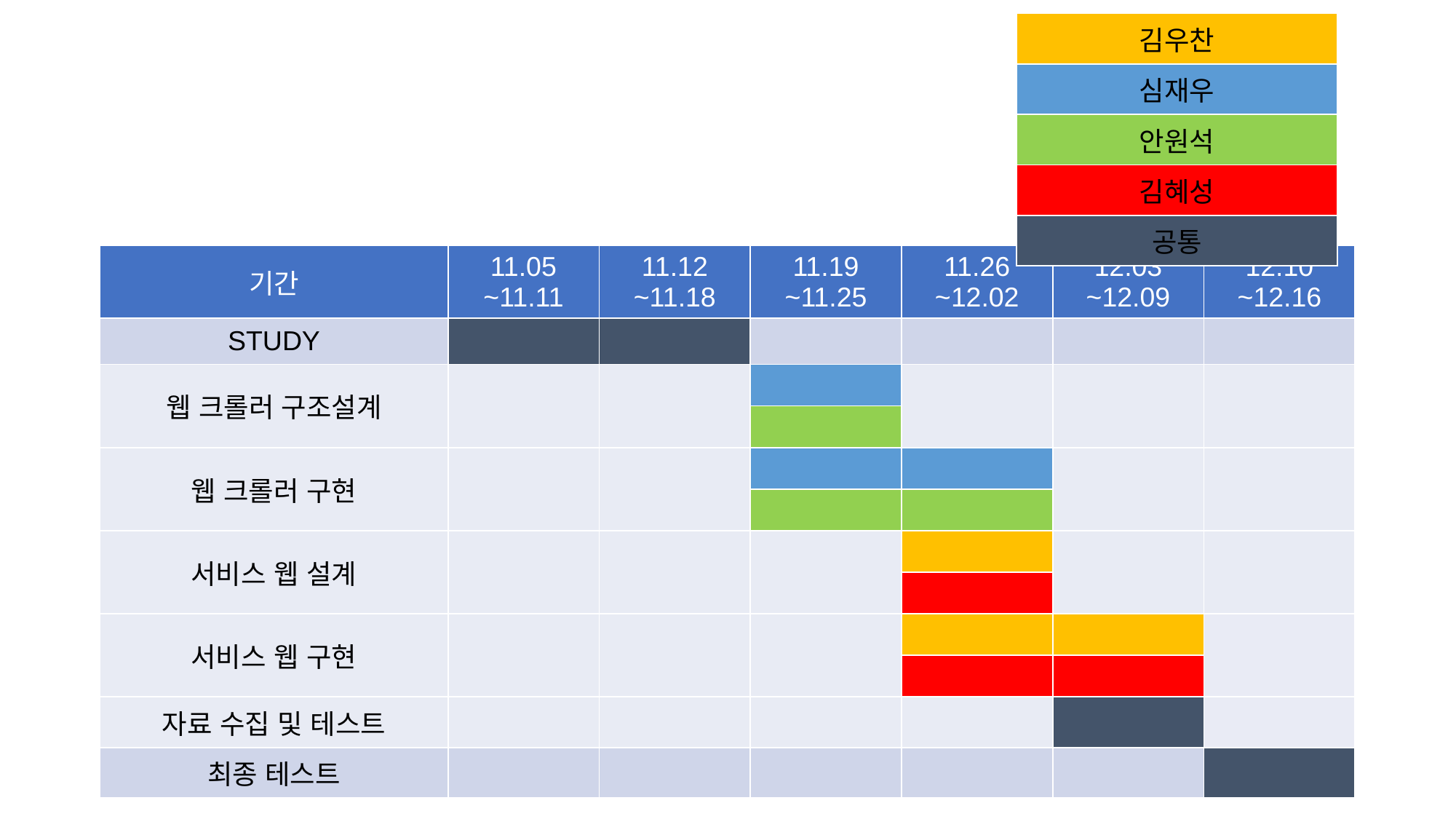

| 김우찬 |
| --- |
| 심재우 |
| 안원석 |
| 김혜성 |
| 공통 |
#
| 기간 | 11.05 ~11.11 | 11.12 ~11.18 | 11.19 ~11.25 | 11.26 ~12.02 | 12.03 ~12.09 | 12.10 ~12.16 |
| --- | --- | --- | --- | --- | --- | --- |
| STUDY |  |  |  |  |  |  |
| 웹 크롤러 구조설계 |  |  |  |  |  |  |
|  |  |  |  |  |  |  |
| 웹 크롤러 구현 |  |  |  |  |  |  |
|  |  |  |  |  |  |  |
| 서비스 웹 설계 |  |  |  |  |  |  |
|  |  |  |  |  |  |  |
| 서비스 웹 구현 |  |  |  |  |  |  |
|  |  |  |  |  |  |  |
| 자료 수집 및 테스트 |  |  |  |  |  |  |
| 최종 테스트 |  |  |  |  |  |  |
10